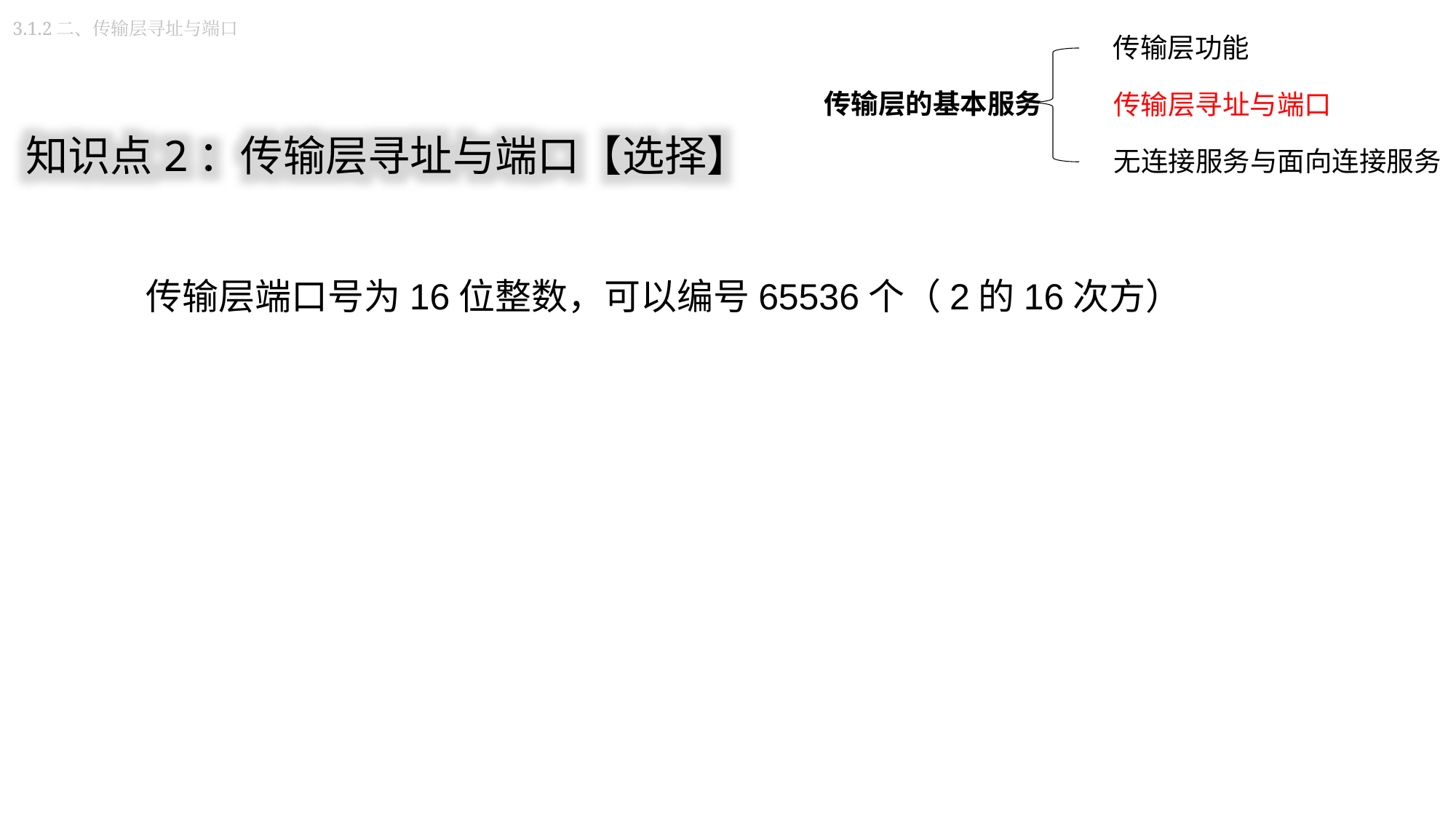

3.1.2二、传输层寻址与端口
传输层功能

传输层的基本服务
传输层寻址与端口
无连接服务与面向连接服务
知识点2：传输层寻址与端口【选择】
传输层端口号为16位整数，可以编号65536个（2的16次方）